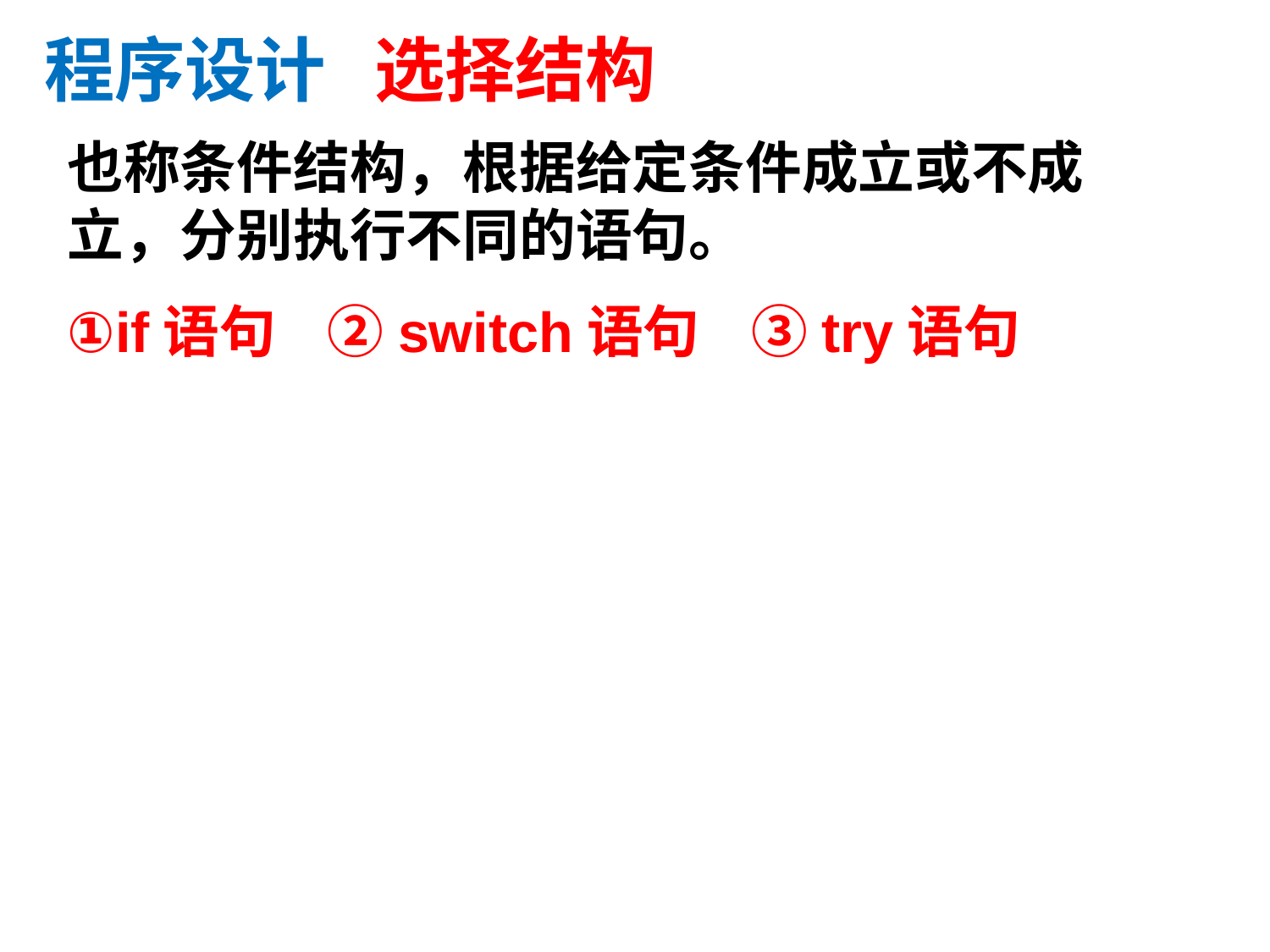

程序设计   选择结构
也称条件结构，根据给定条件成立或不成立，分别执行不同的语句。
①if语句    ②switch语句    ③try语句